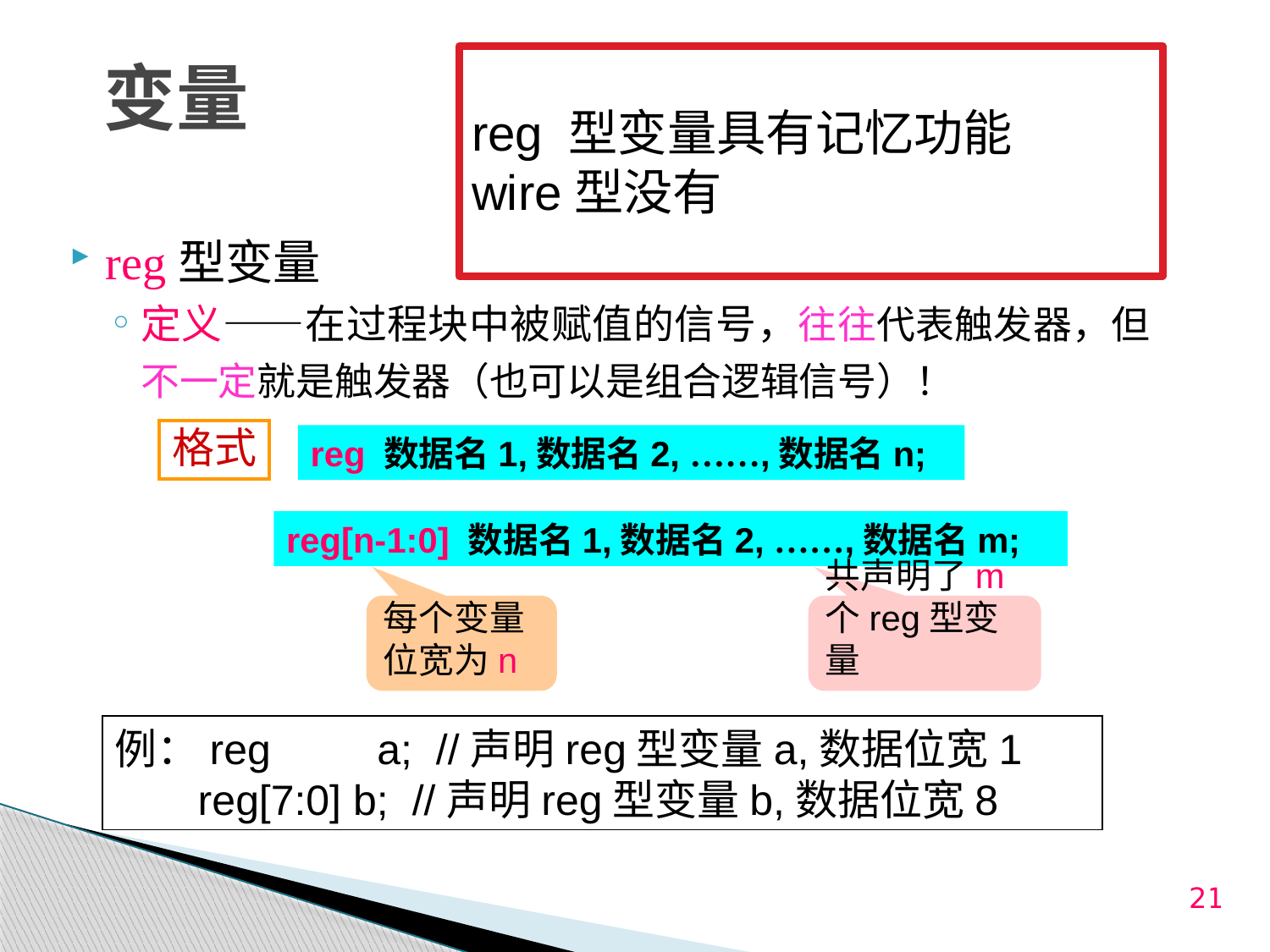

变量
reg 型变量具有记忆功能
wire型没有
reg型变量
定义——在过程块中被赋值的信号，往往代表触发器，但不一定就是触发器（也可以是组合逻辑信号）！
格式
reg 数据名1,数据名2, ……,数据名n;
reg[n-1:0] 数据名1,数据名2, ……,数据名m;
每个变量位宽为n
共声明了m个reg型变量
例：reg         a;  //声明reg型变量a,数据位宽1
       reg[7:0] b;  //声明reg型变量b,数据位宽8
21